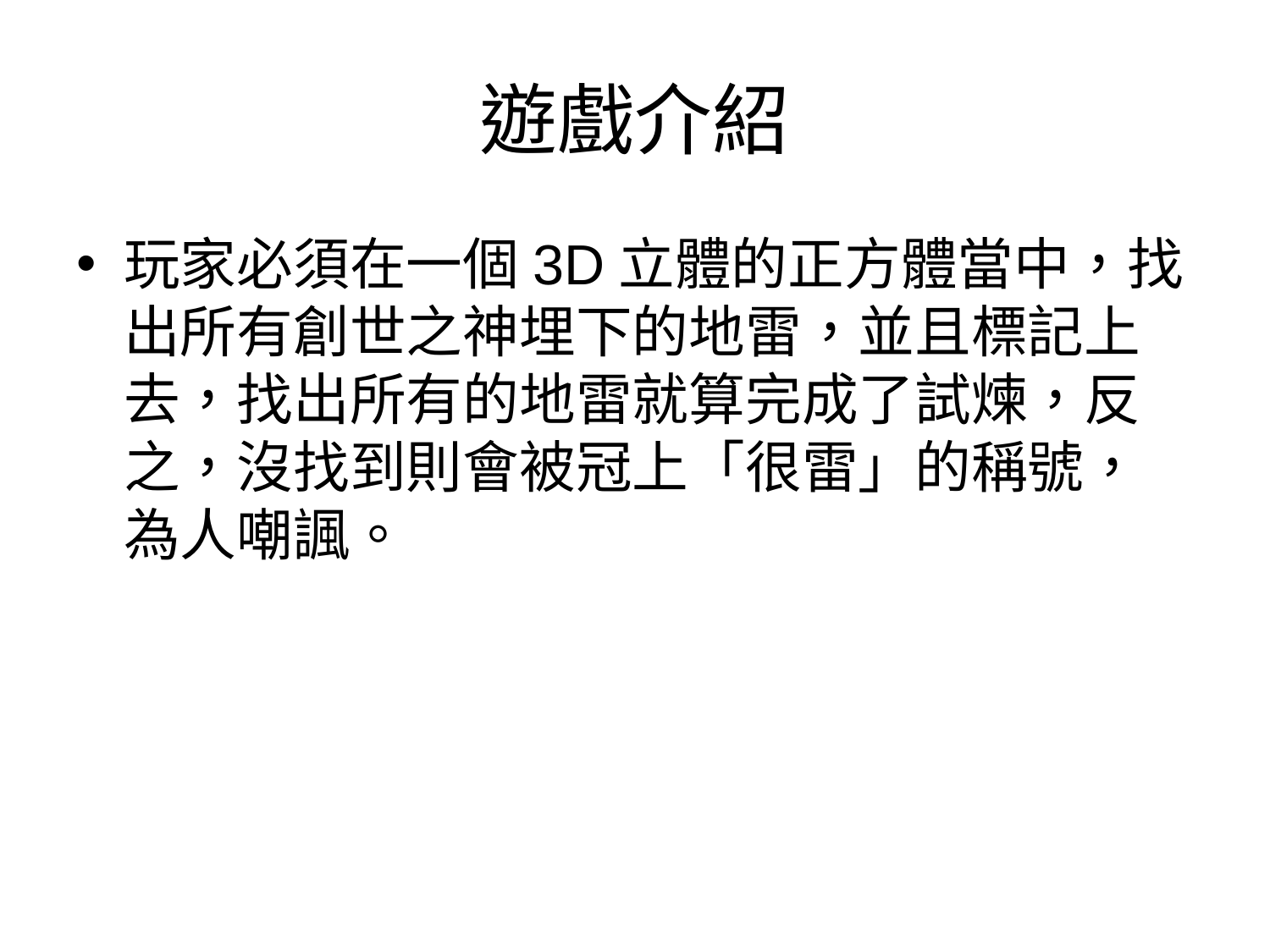

# 遊戲介紹
玩家必須在一個3D立體的正方體當中，找出所有創世之神埋下的地雷，並且標記上去，找出所有的地雷就算完成了試煉，反之，沒找到則會被冠上「很雷」的稱號，為人嘲諷。